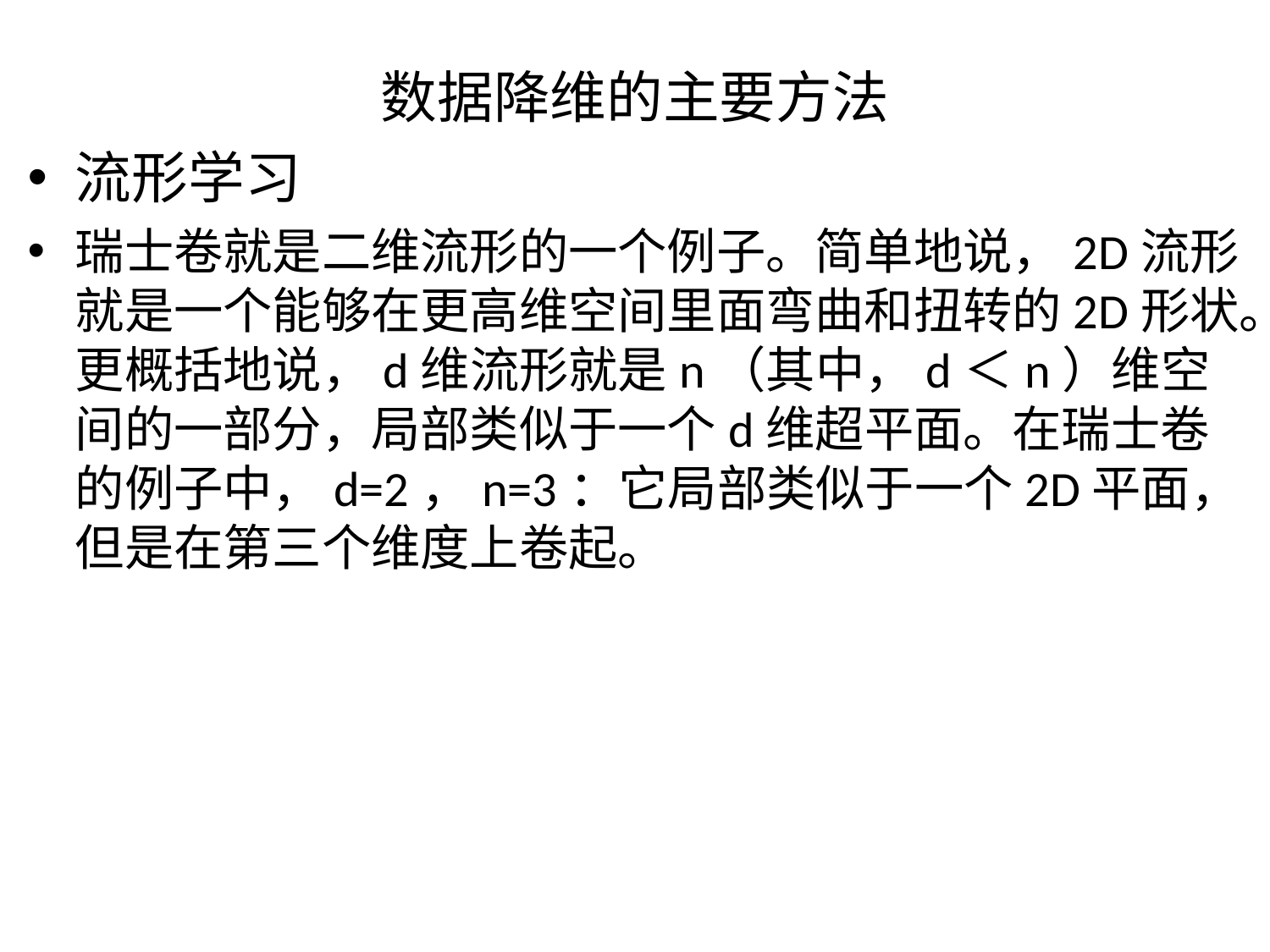

# 数据降维的主要方法
流形学习
瑞士卷就是二维流形的一个例子。简单地说，2D流形就是一个能够在更高维空间里面弯曲和扭转的2D形状。更概括地说，d维流形就是n（其中，d＜n）维空间的一部分，局部类似于一个d维超平面。在瑞士卷的例子中，d=2，n=3：它局部类似于一个2D平面，但是在第三个维度上卷起。